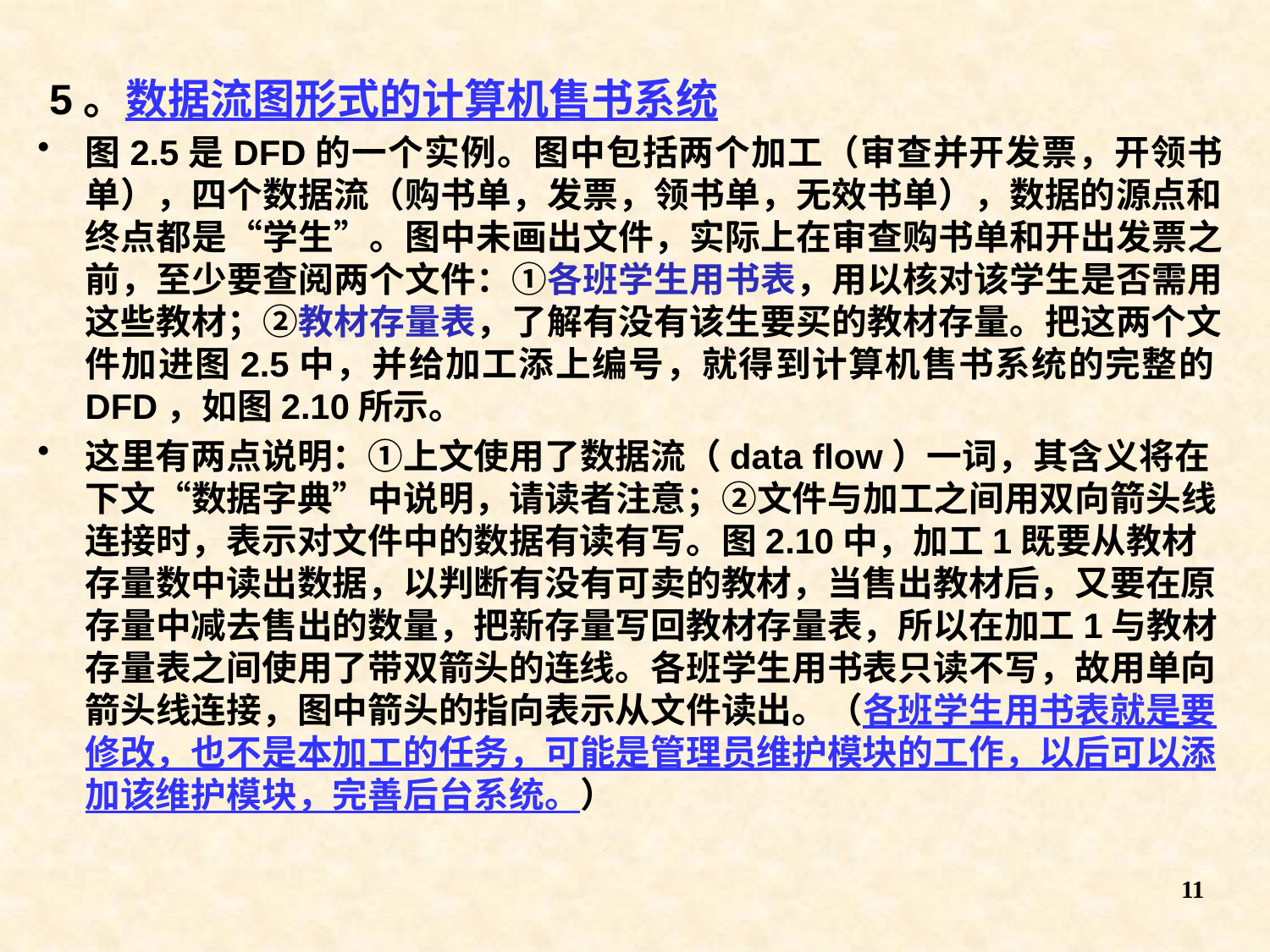

5。数据流图形式的计算机售书系统
图2.5是DFD的一个实例。图中包括两个加工（审查并开发票，开领书单），四个数据流（购书单，发票，领书单，无效书单），数据的源点和终点都是“学生”。图中未画出文件，实际上在审查购书单和开出发票之前，至少要查阅两个文件：①各班学生用书表，用以核对该学生是否需用这些教材；②教材存量表，了解有没有该生要买的教材存量。把这两个文件加进图2.5中，并给加工添上编号，就得到计算机售书系统的完整的DFD，如图2.10所示。
这里有两点说明：①上文使用了数据流（data flow）一词，其含义将在下文“数据字典”中说明，请读者注意；②文件与加工之间用双向箭头线连接时，表示对文件中的数据有读有写。图2.10中，加工1既要从教材存量数中读出数据，以判断有没有可卖的教材，当售出教材后，又要在原存量中减去售出的数量，把新存量写回教材存量表，所以在加工1与教材存量表之间使用了带双箭头的连线。各班学生用书表只读不写，故用单向箭头线连接，图中箭头的指向表示从文件读出。（各班学生用书表就是要修改，也不是本加工的任务，可能是管理员维护模块的工作，以后可以添加该维护模块，完善后台系统。）

11